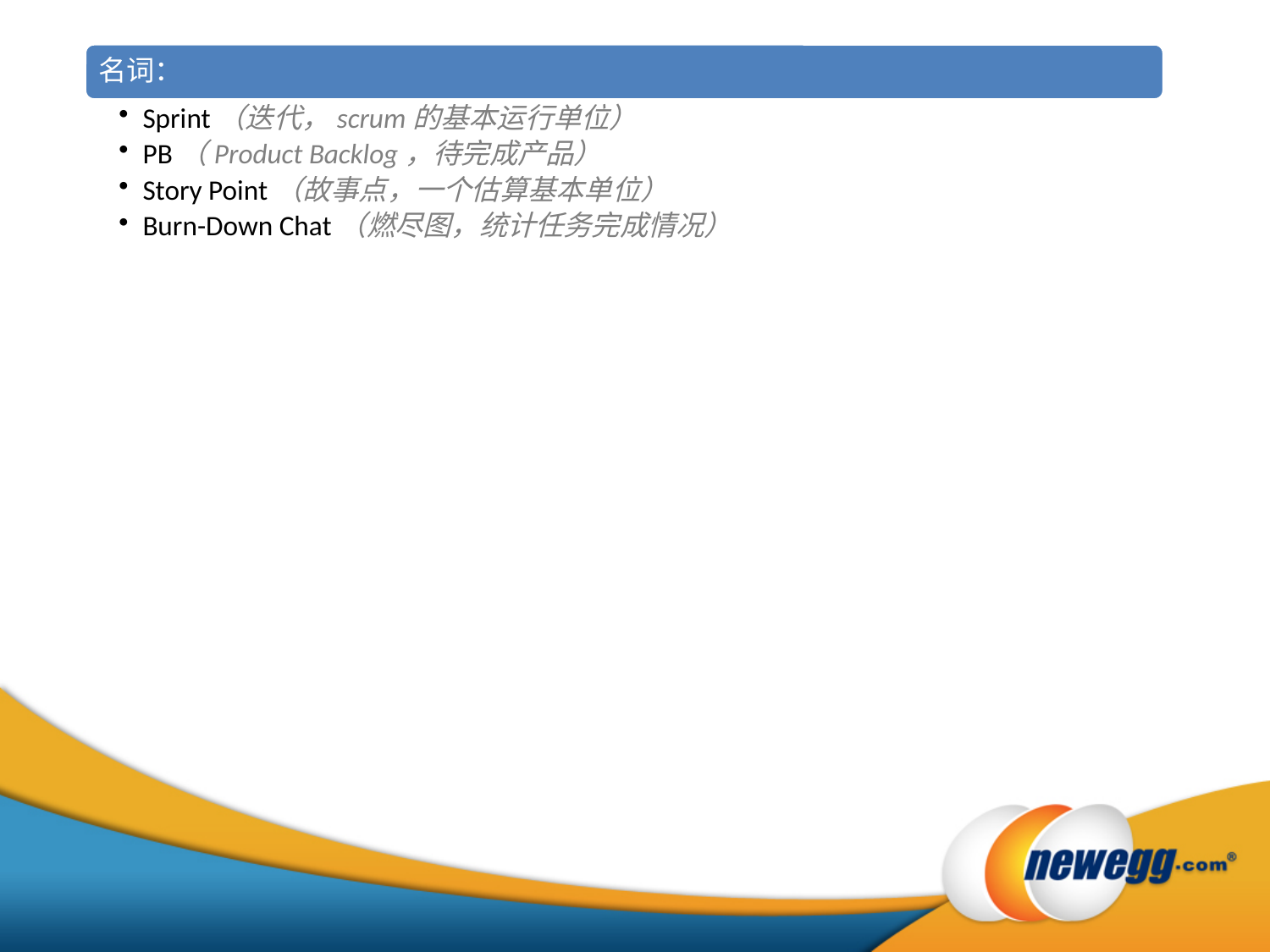

名词：
Sprint（迭代，scrum的基本运行单位）
PB（Product Backlog，待完成产品）
Story Point（故事点，一个估算基本单位）
Burn-Down Chat（燃尽图，统计任务完成情况）